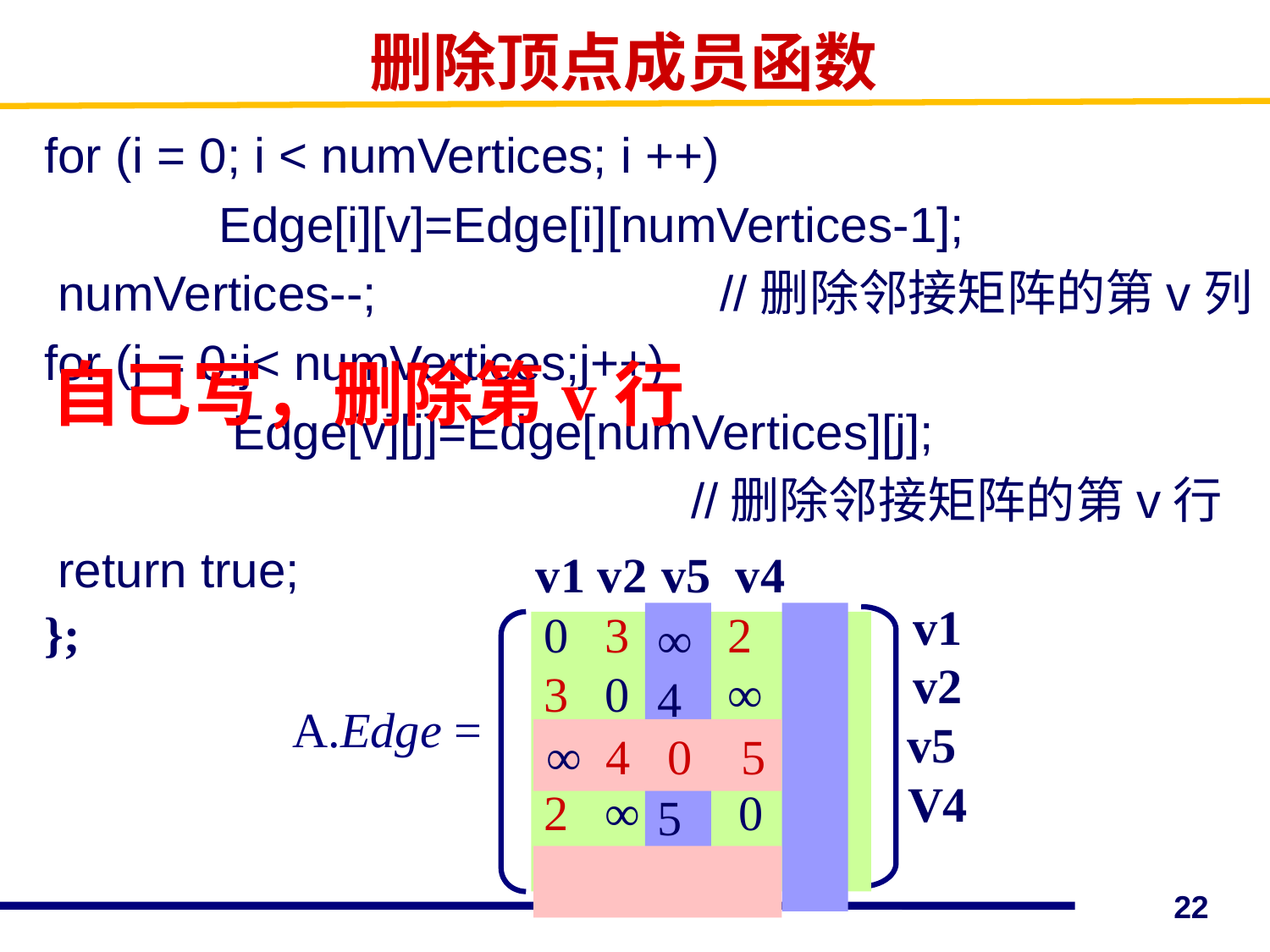

删除顶点成员函数
for (i = 0; i < numVertices; i ++)
		Edge[i][v]=Edge[i][numVertices-1];
 numVertices--;                         //删除邻接矩阵的第v列
for (j = 0;j< numVertices;j++)
		 Edge[v][j]=Edge[numVertices][j];
                                               //删除邻接矩阵的第v行
 return true;
};
自己写，删除第v行
 v1 v2  v5  v4
∞
4
8
5
0

0   3    ∞    2   ∞
3   0     7   ∞   4
∞  7   0    6    8
2   ∞  6    0    5
∞  4   8    5    0
v1
v2
v5
V4

A.Edge =
∞  4   0    5

22